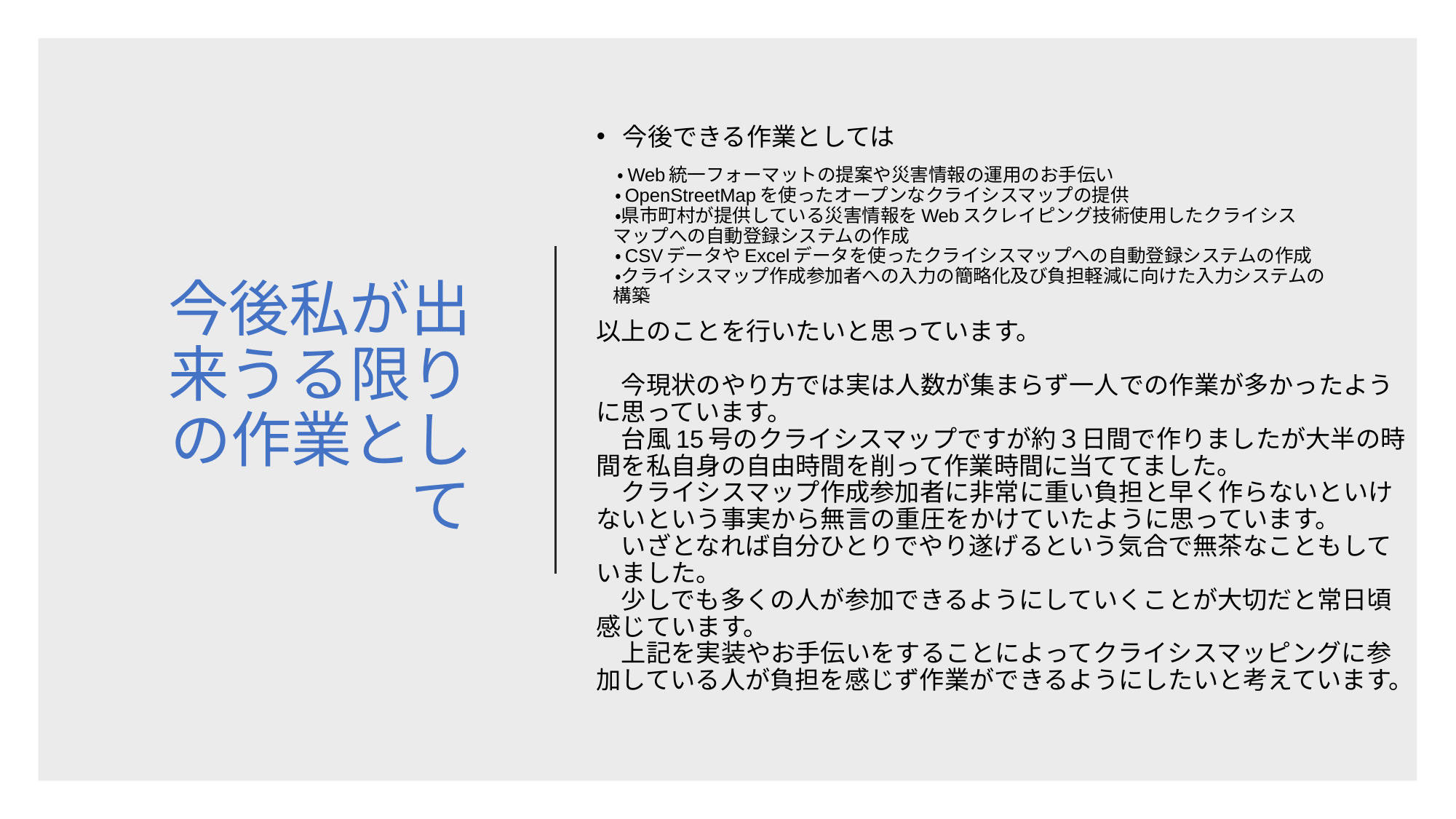

# 今後私が出来うる限りの作業として
今後できる作業としては
　・Web統一フォーマットの提案や災害情報の運用のお手伝い
　・OpenStreetMapを使ったオープンなクライシスマップの提供
　・県市町村が提供している災害情報をWebスクレイピング技術使用したクライシス　　
    マップへの自動登録システムの作成
　・CSVデータやExcelデータを使ったクライシスマップへの自動登録システムの作成
　・クライシスマップ作成参加者への入力の簡略化及び負担軽減に向けた入力システムの
    構築
以上のことを行いたいと思っています。
　今現状のやり方では実は人数が集まらず一人での作業が多かったように思っています。
　台風15号のクライシスマップですが約３日間で作りましたが大半の時間を私自身の自由時間を削って作業時間に当ててました。
　クライシスマップ作成参加者に非常に重い負担と早く作らないといけないという事実から無言の重圧をかけていたように思っています。
　いざとなれば自分ひとりでやり遂げるという気合で無茶なこともしていました。
　少しでも多くの人が参加できるようにしていくことが大切だと常日頃感じています。
　上記を実装やお手伝いをすることによってクライシスマッピングに参加している人が負担を感じず作業ができるようにしたいと考えています。